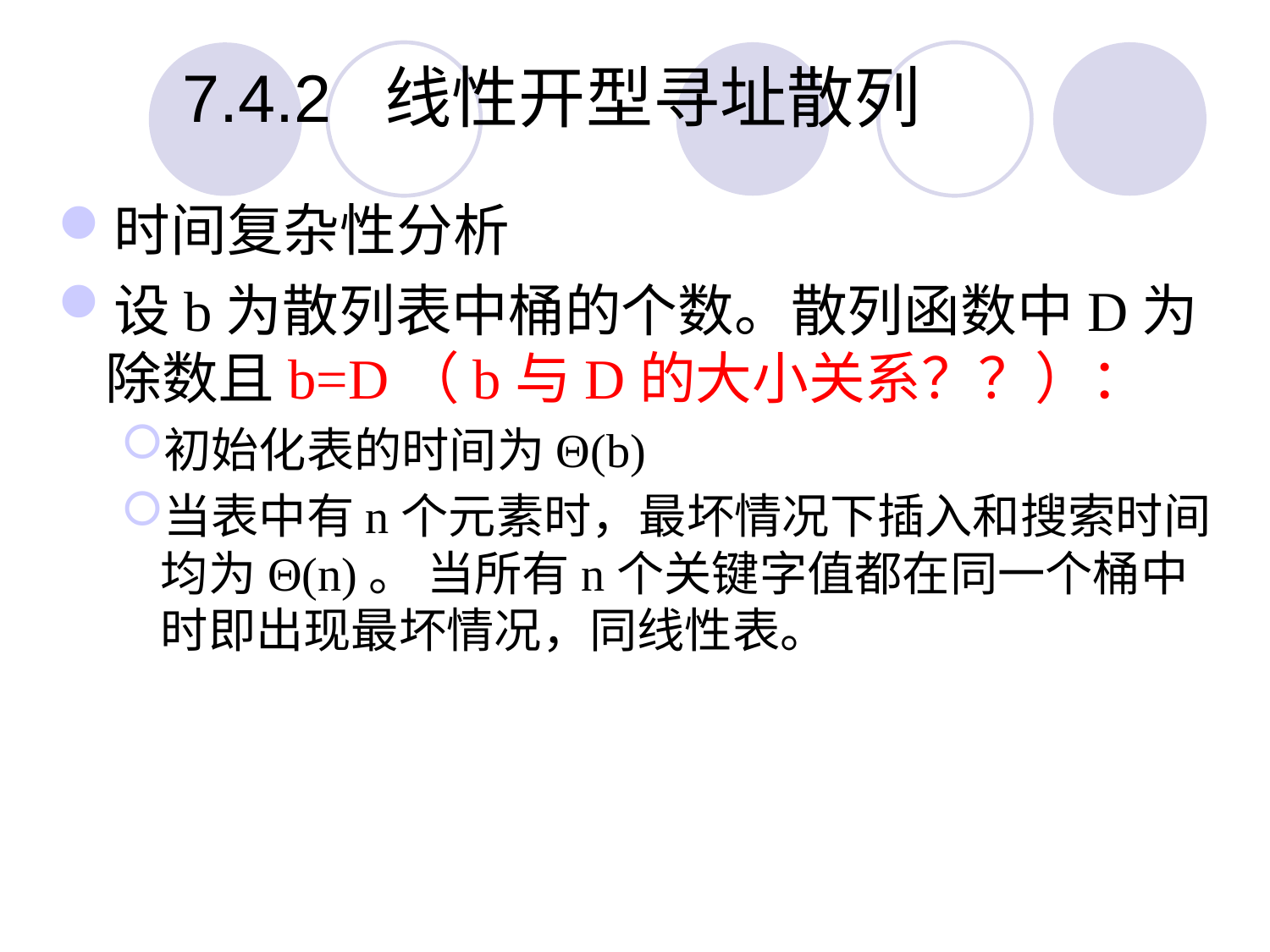

7.4.2  线性开型寻址散列
65

时间复杂性分析
设b为散列表中桶的个数。散列函数中D为除数且b=D（b与D的大小关系？？）：
初始化表的时间为Θ(b)
当表中有n个元素时，最坏情况下插入和搜索时间均为Θ(n)。 当所有n个关键字值都在同一个桶中时即出现最坏情况，同线性表。